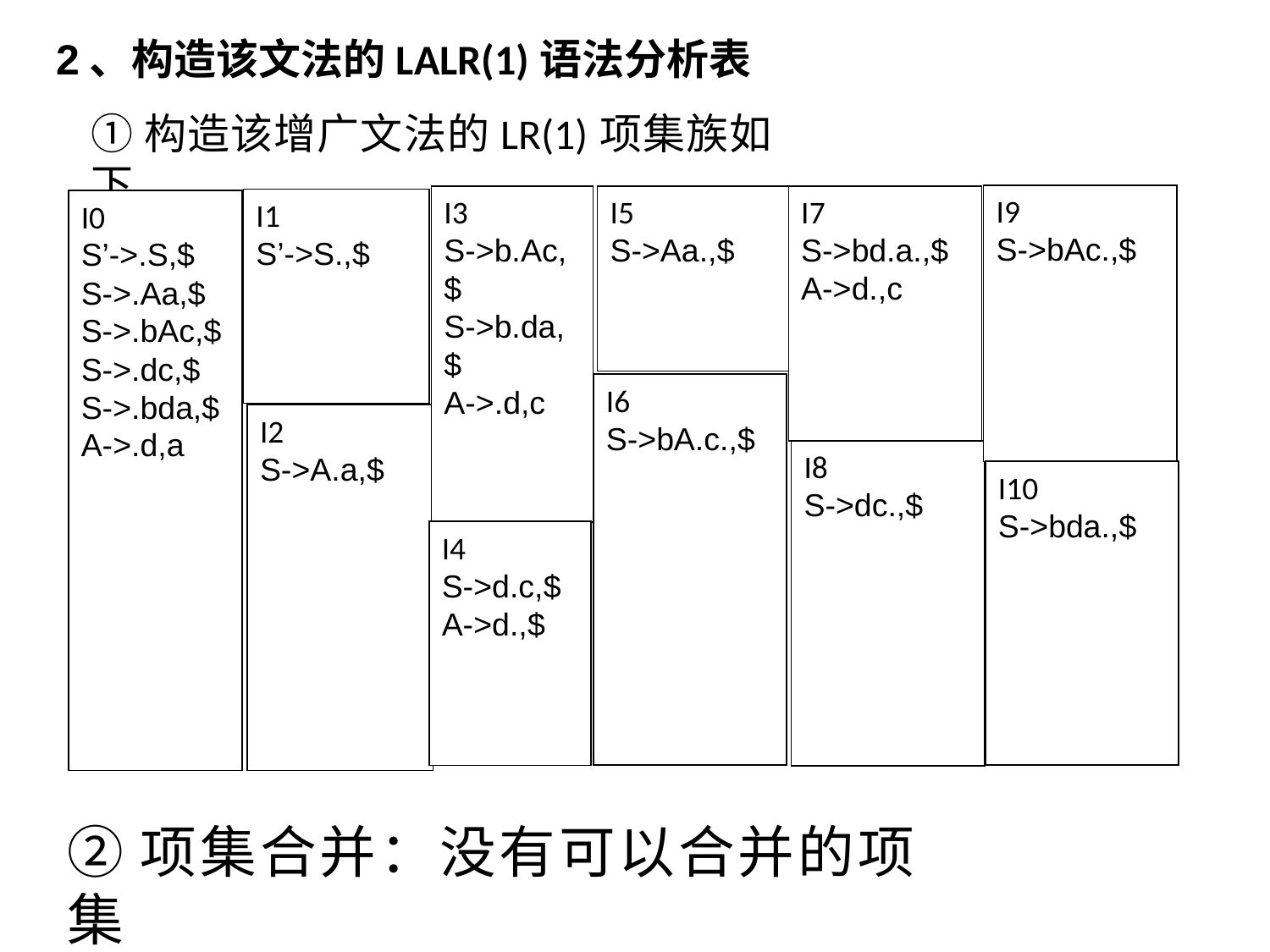

2、构造该文法的LALR(1)语法分析表

①构造该增广文法的LR(1)项集族如下
I9
S->bAc.,$
I5
S->Aa.,$
I7
S->bd.a.,$
A->d.,c
I3
S->b.Ac,$
S->b.da,$
A->.d,c
I1
S’->S.,$

I0
S’->.S,$
S->.Aa,$
S->.bAc,$
S->.dc,$
S->.bda,$
A->.d,a

I6
S->bA.c.,$

I2
S->A.a,$

I8
S->dc.,$
I10
S->bda.,$
I4
S->d.c,$
A->d.,$
②项集合并：没有可以合并的项集